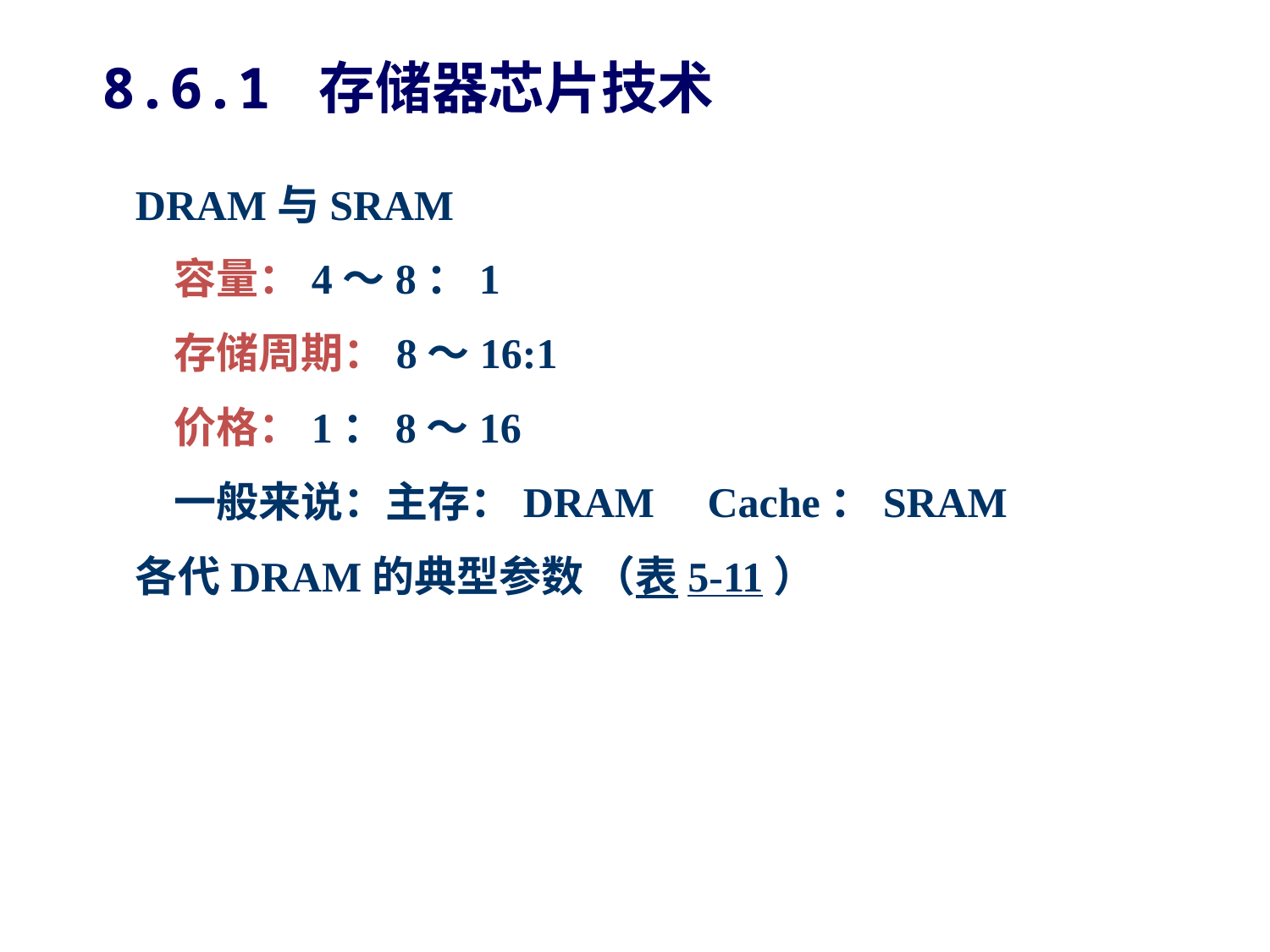

8.6.1 存储器芯片技术
DRAM与SRAM
   容量：4～8：1
   存储周期：8～16:1
   价格：1：8～16
   一般来说：主存：DRAM     Cache：SRAM
各代DRAM的典型参数 （表5-11）